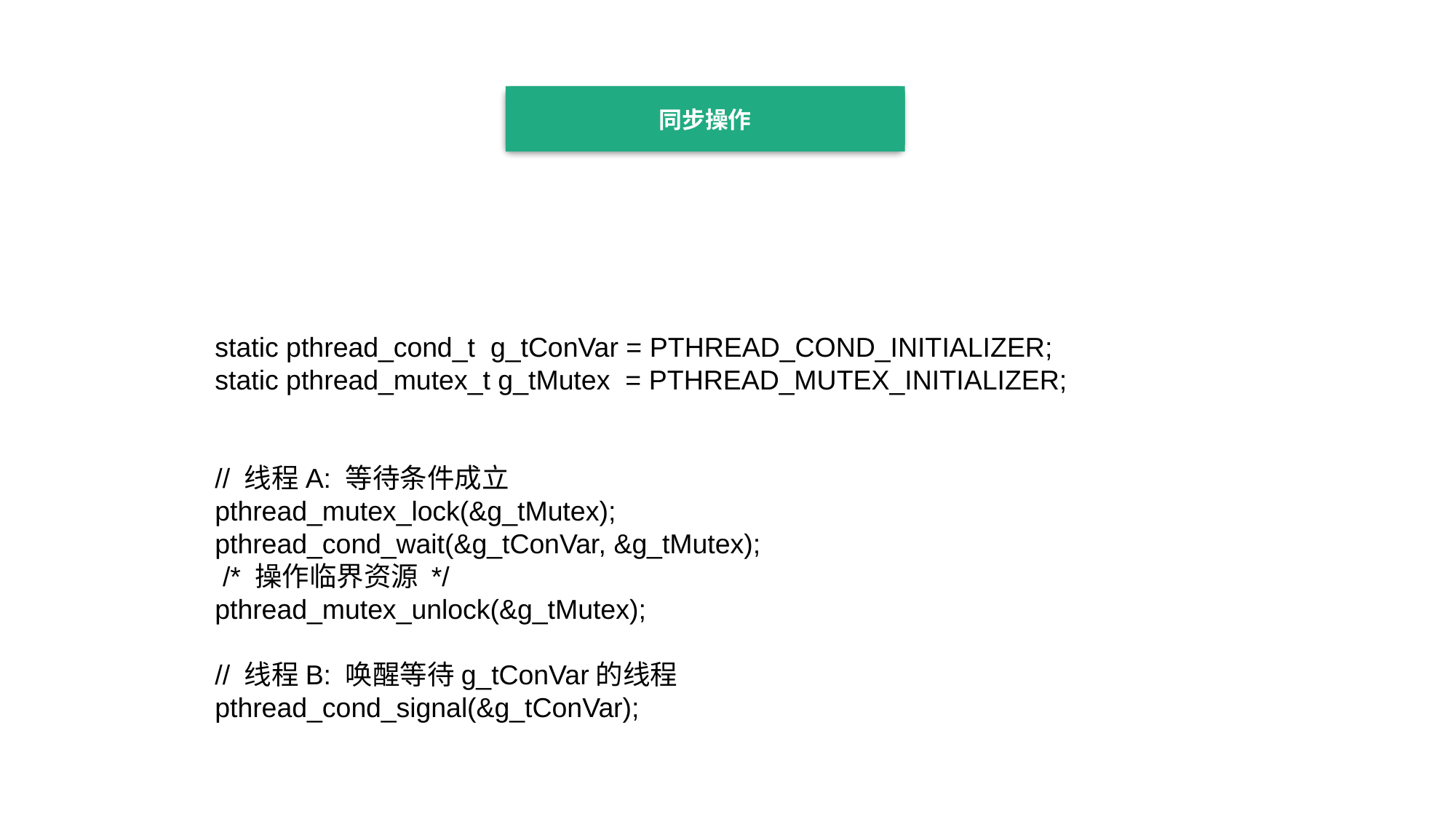

同步操作

static pthread_cond_t  g_tConVar = PTHREAD_COND_INITIALIZER;
static pthread_mutex_t g_tMutex  = PTHREAD_MUTEX_INITIALIZER;

// 线程A: 等待条件成立
pthread_mutex_lock(&g_tMutex);
pthread_cond_wait(&g_tConVar, &g_tMutex);
 /* 操作临界资源 */
pthread_mutex_unlock(&g_tMutex);

// 线程B: 唤醒等待g_tConVar的线程
pthread_cond_signal(&g_tConVar);